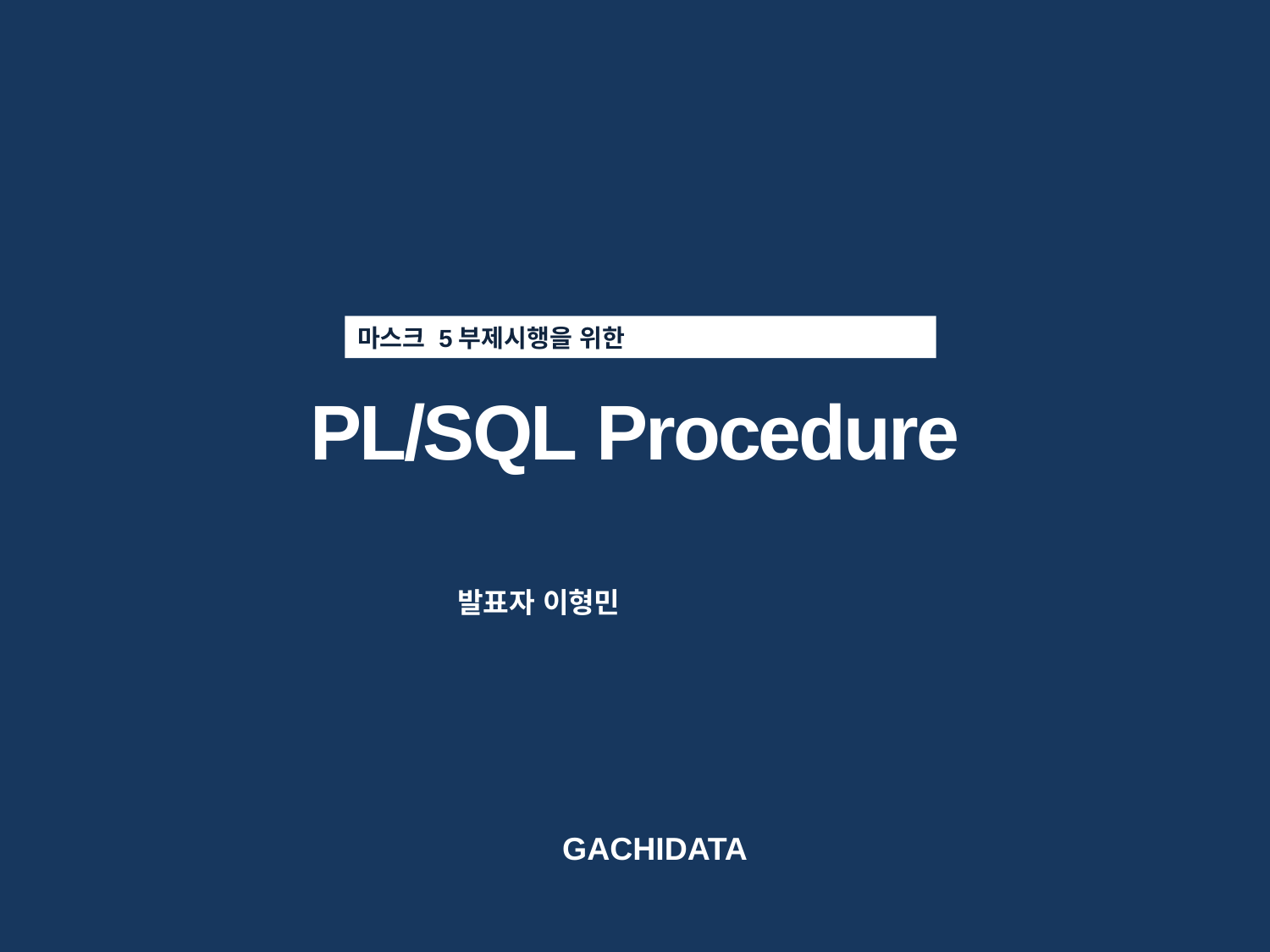

마스크 5부제시행을 위한
PL/SQL Procedure
발표자 이형민
GACHIDATA